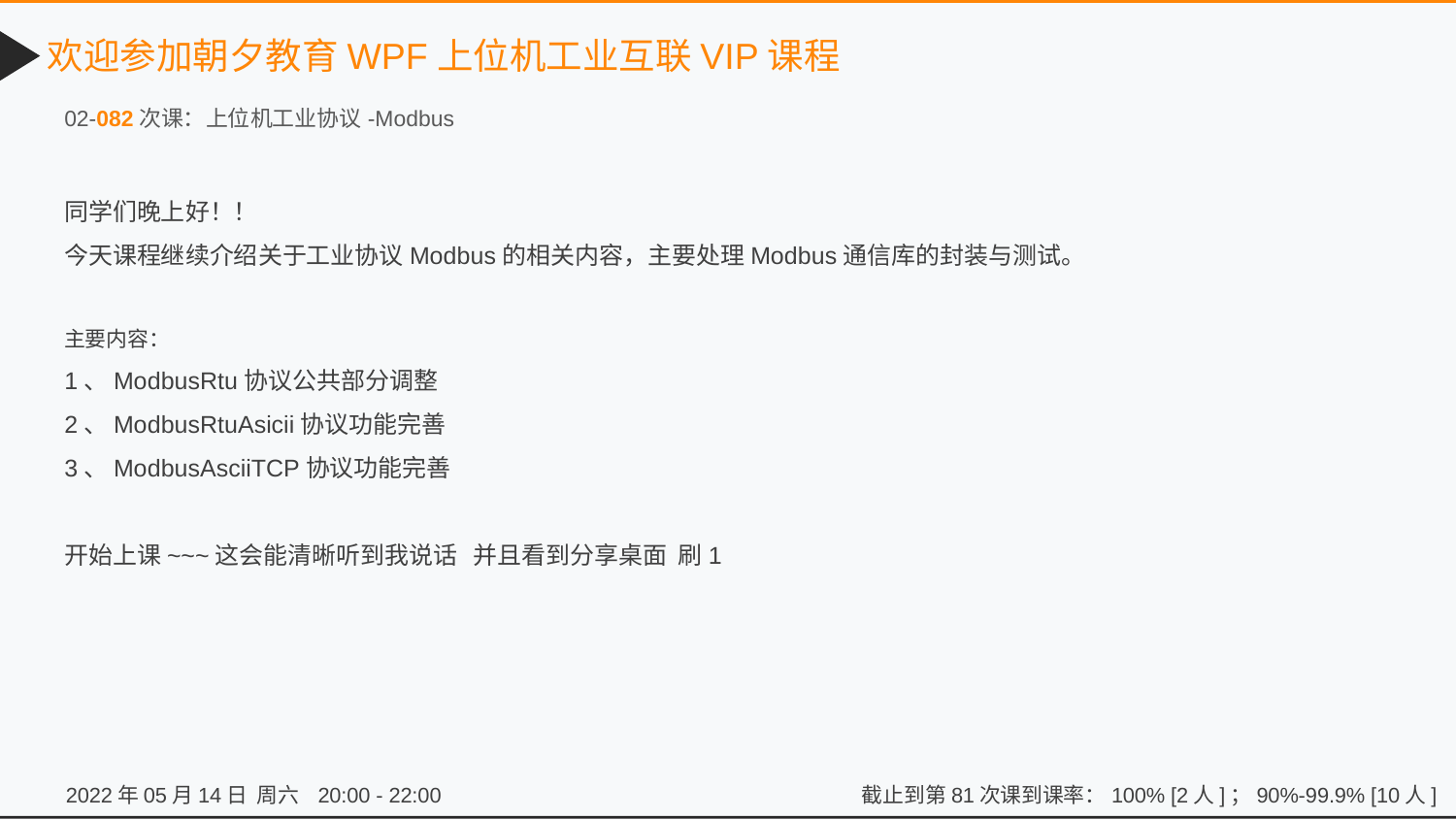

欢迎参加朝夕教育WPF上位机工业互联VIP课程
02-082次课：上位机工业协议-Modbus

同学们晚上好！！
今天课程继续介绍关于工业协议Modbus的相关内容，主要处理Modbus通信库的封装与测试。

主要内容：
1、ModbusRtu协议公共部分调整
2、ModbusRtuAsicii协议功能完善
3、ModbusAsciiTCP协议功能完善

开始上课~~~这会能清晰听到我说话   并且看到分享桌面  刷1
2022年05月14日  周六   20:00 - 22:00
截止到第81次课到课率：100% [2人]；90%-99.9% [10人]